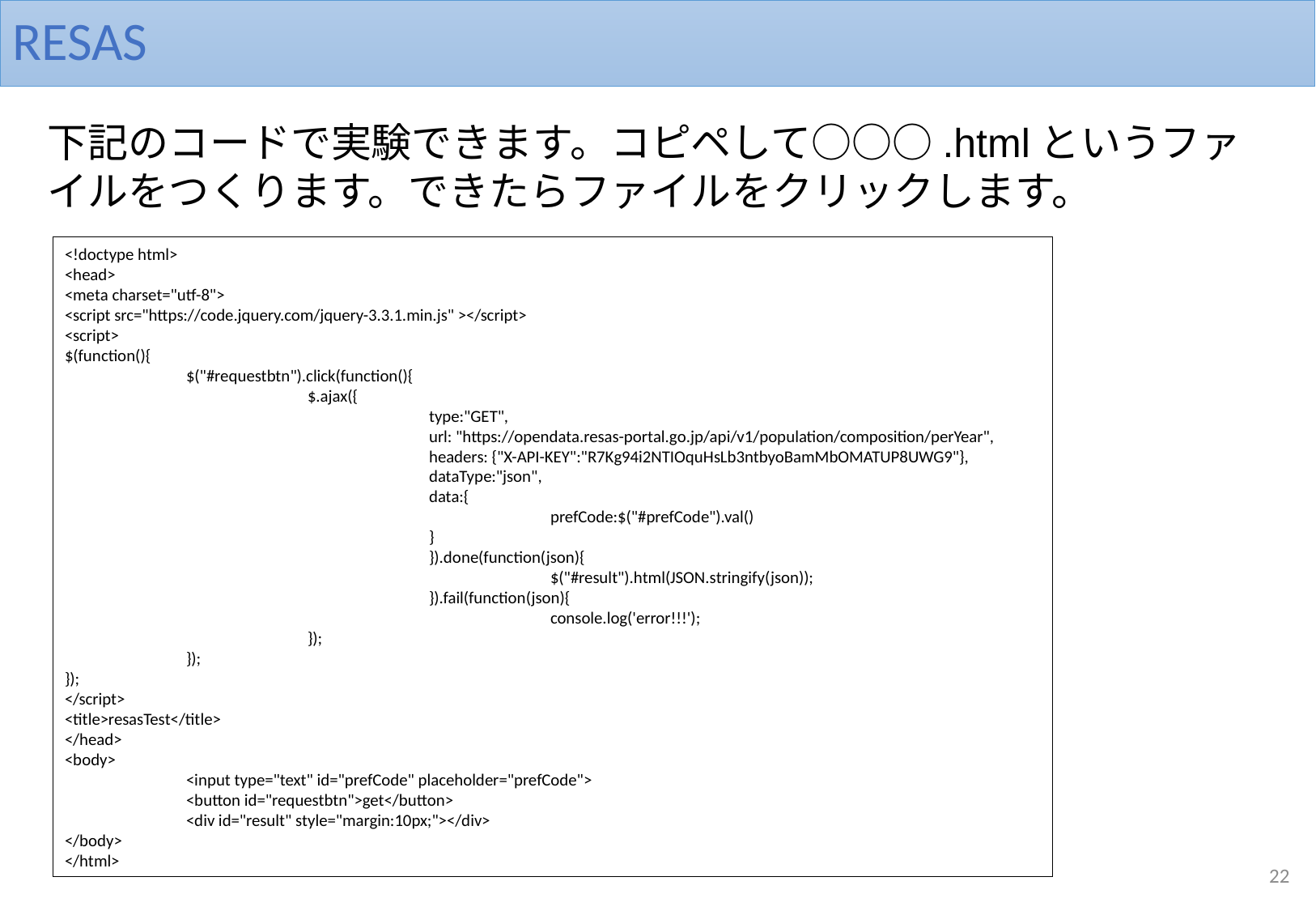

# RESAS
下記のコードで実験できます。コピペして○○○.htmlというファイルをつくります。できたらファイルをクリックします。
<!doctype html>
<head>
<meta charset="utf-8">
<script src="https://code.jquery.com/jquery-3.3.1.min.js" ></script>
<script>
$(function(){
	$("#requestbtn").click(function(){
		$.ajax({
			type:"GET",
			url: "https://opendata.resas-portal.go.jp/api/v1/population/composition/perYear",
			headers: {"X-API-KEY":"R7Kg94i2NTIOquHsLb3ntbyoBamMbOMATUP8UWG9"},
			dataType:"json",
			data:{
				prefCode:$("#prefCode").val()
			}
			}).done(function(json){
				$("#result").html(JSON.stringify(json));
			}).fail(function(json){
				console.log('error!!!');
		});
	});
});
</script>
<title>resasTest</title>
</head>
<body>
	<input type="text" id="prefCode" placeholder="prefCode">
	<button id="requestbtn">get</button>
	<div id="result" style="margin:10px;"></div>
</body>
</html>
22